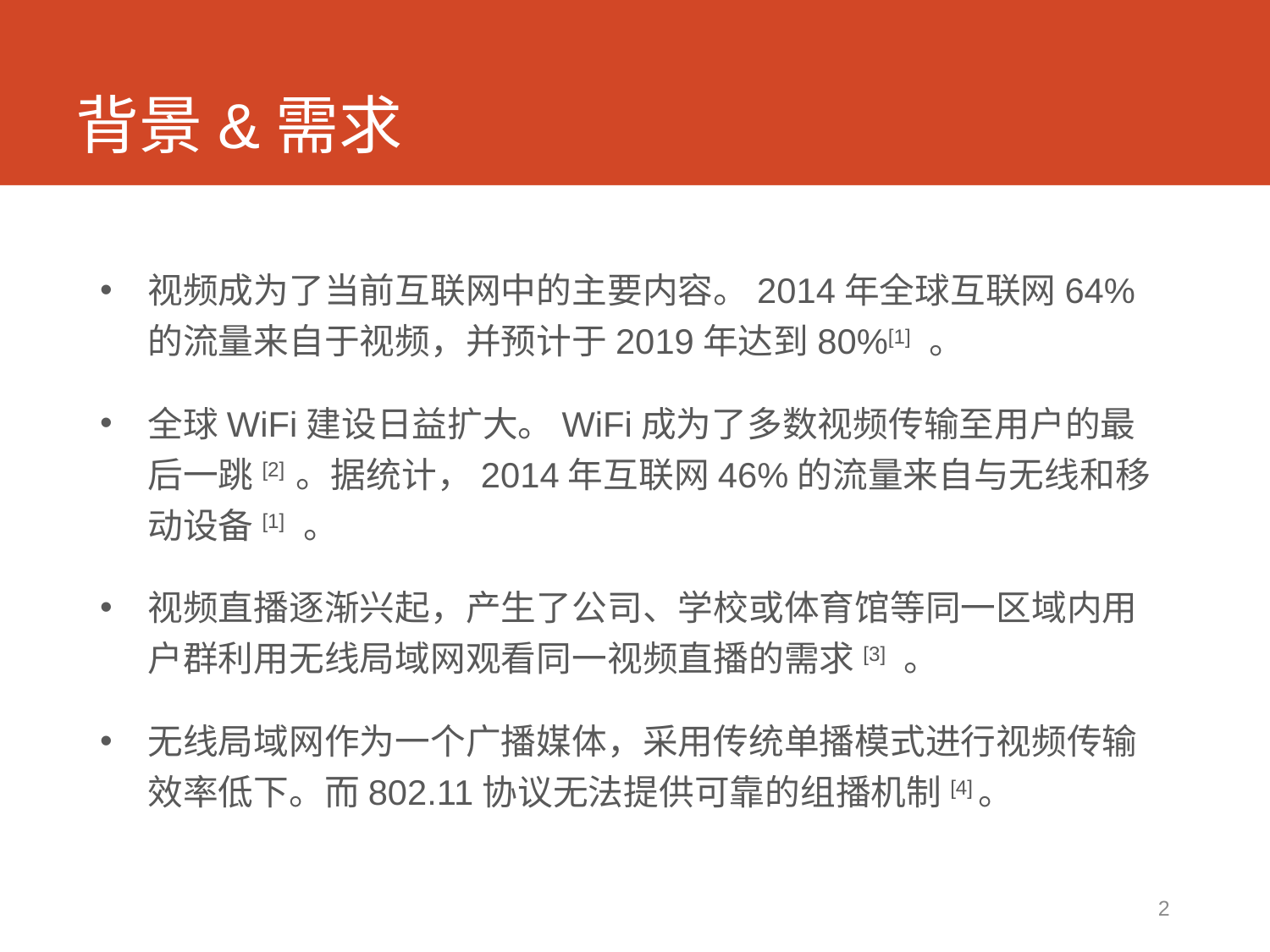

# 背景&需求
视频成为了当前互联网中的主要内容。2014年全球互联网64%的流量来自于视频，并预计于2019年达到80%[1] 。
全球WiFi建设日益扩大。WiFi成为了多数视频传输至用户的最后一跳[2] 。据统计，2014年互联网46%的流量来自与无线和移动设备[1] 。
视频直播逐渐兴起，产生了公司、学校或体育馆等同一区域内用户群利用无线局域网观看同一视频直播的需求[3] 。
无线局域网作为一个广播媒体，采用传统单播模式进行视频传输效率低下。而802.11协议无法提供可靠的组播机制[4]。
2